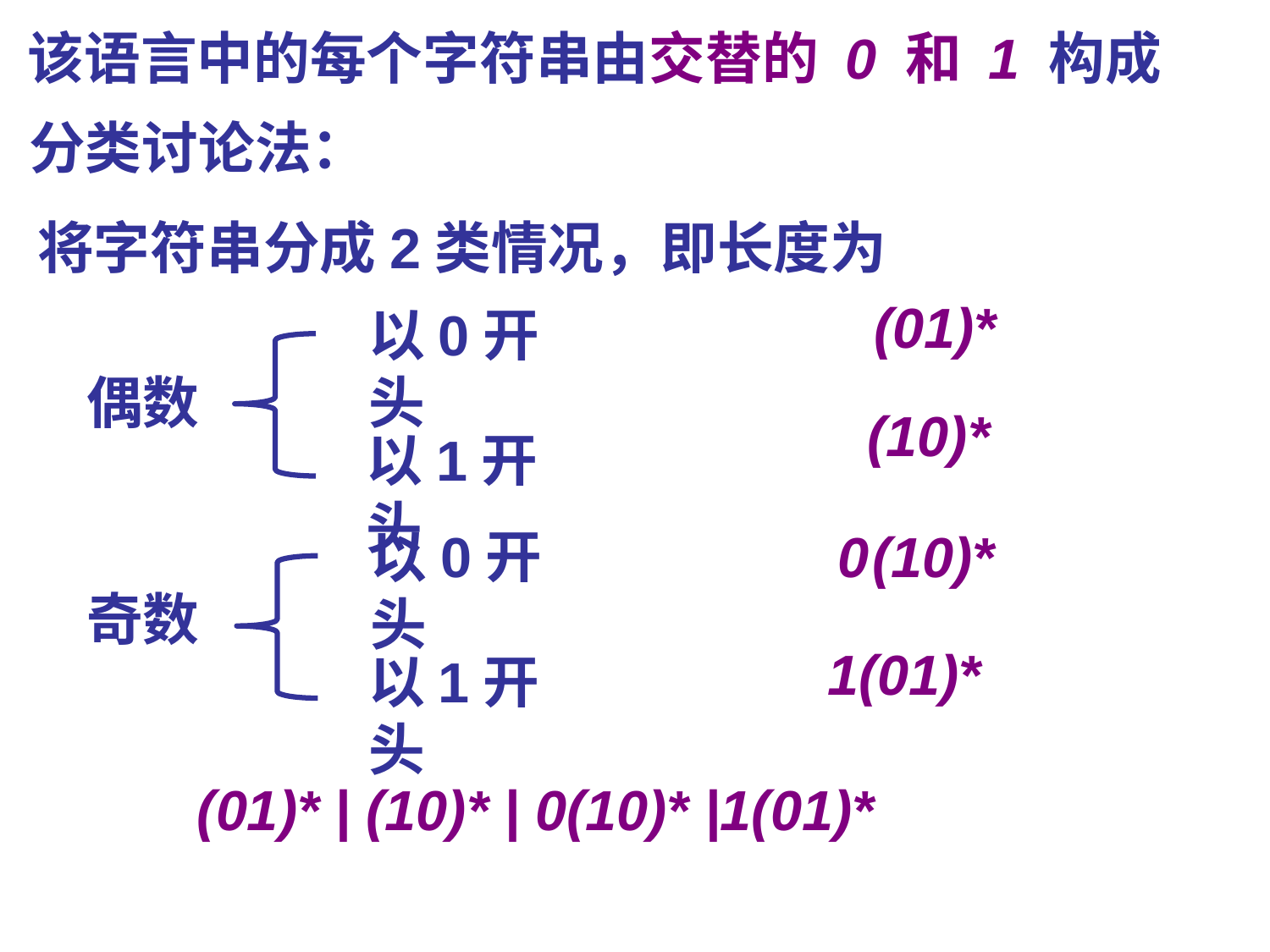

该语言中的每个字符串由交替的 0 和 1 构成
分类讨论法：
将字符串分成2类情况，即长度为
(01)*
以0开头
010101……01

偶数
(10)*
以1开头
(10)*
0
以0开头

奇数
1(01)*
以1开头
(01)* | (10)* | 0(10)* |1(01)*